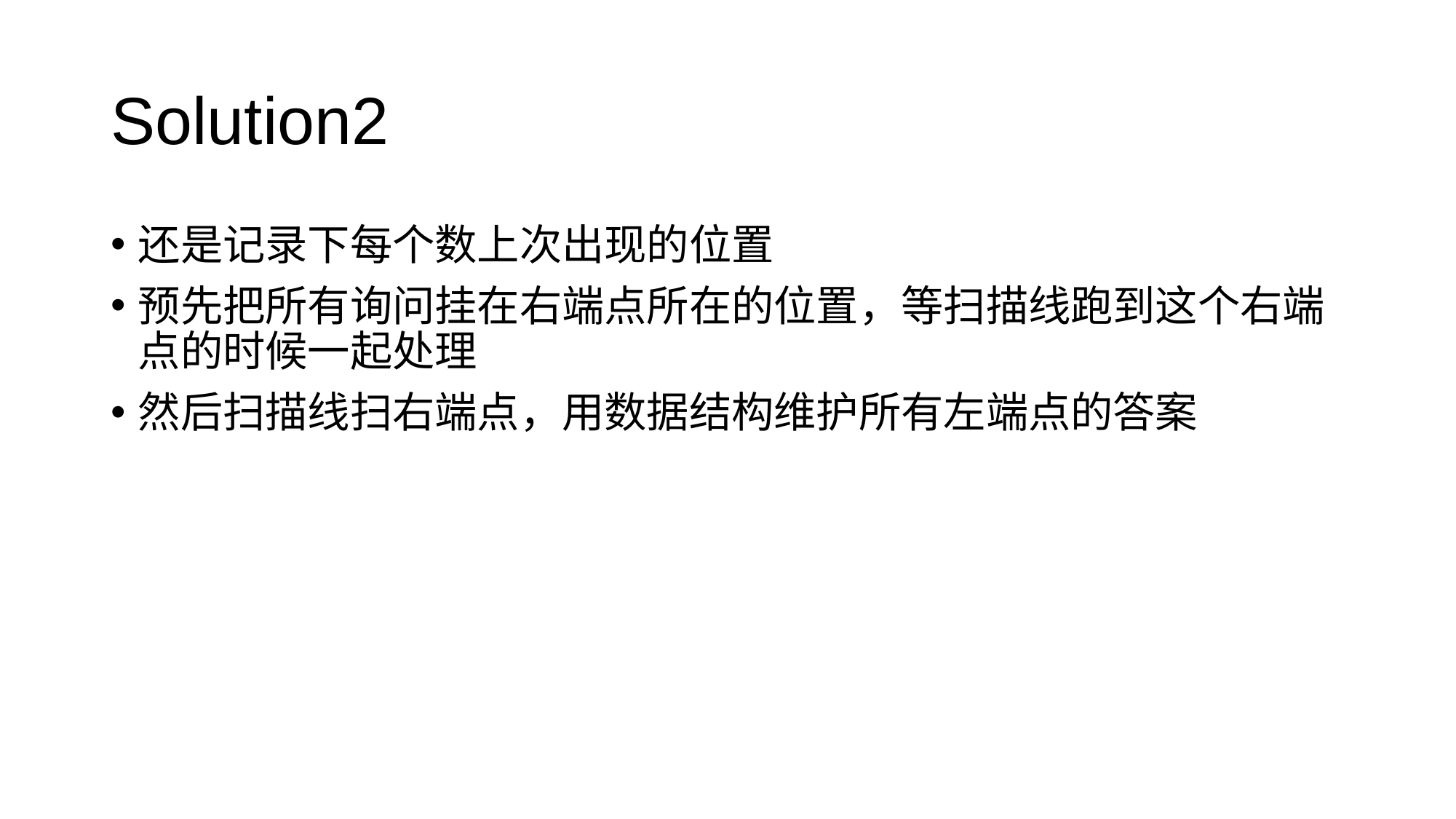

# Solution2
还是记录下每个数上次出现的位置
预先把所有询问挂在右端点所在的位置，等扫描线跑到这个右端点的时候一起处理
然后扫描线扫右端点，用数据结构维护所有左端点的答案